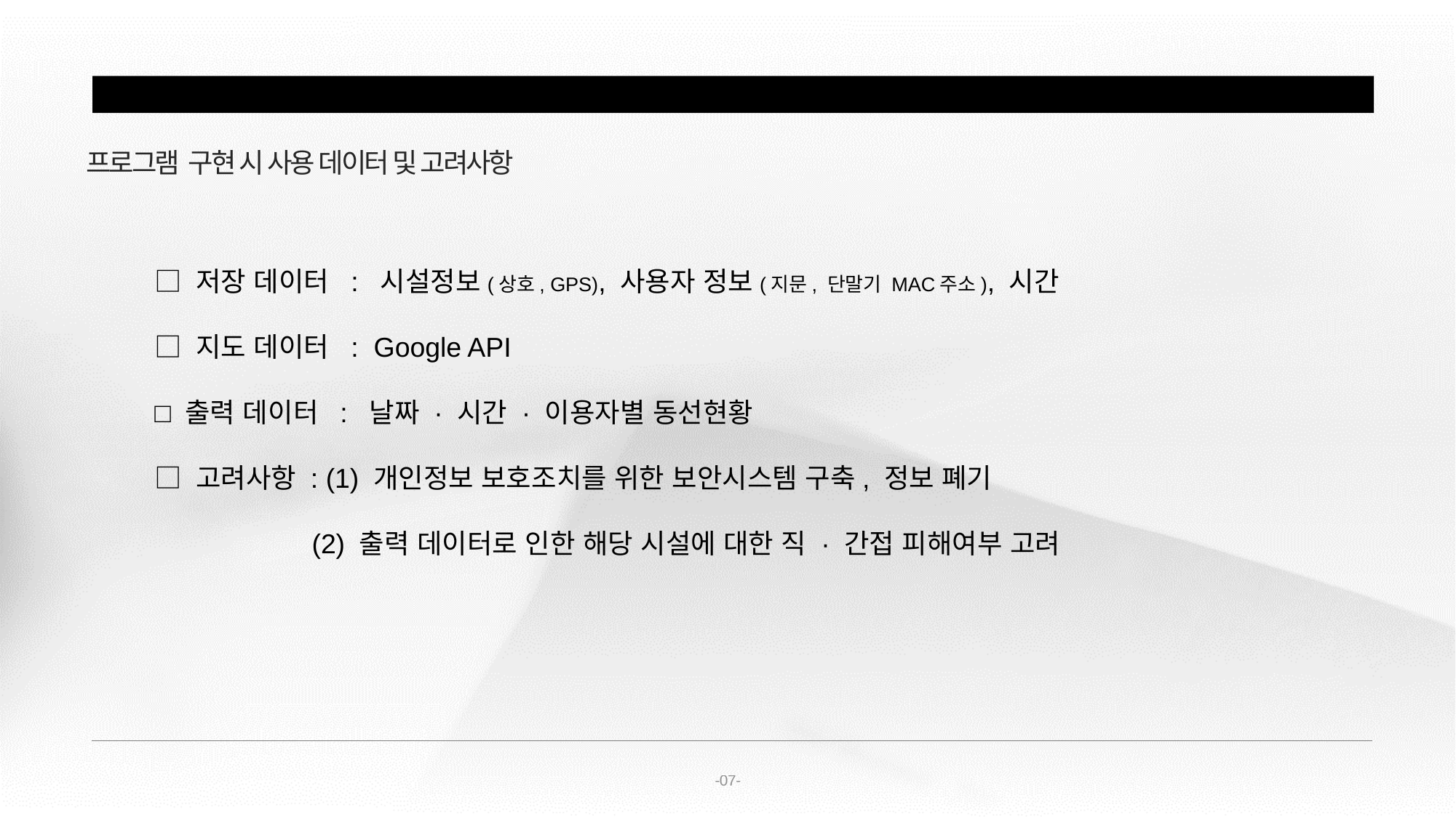

절차 및 구현
프로그램  구현 시 사용 데이터 및 고려사항
□ 저장 데이터  :  시설정보(상호, GPS), 사용자 정보(지문, 단말기 MAC주소), 시간

□ 지도 데이터  :  Google API
□ 출력 데이터  :  날짜 · 시간 · 이용자별 동선현황

□ 고려사항 : (1) 개인정보 보호조치를 위한 보안시스템 구축, 정보 폐기

	       (2) 출력 데이터로 인한 해당 시설에 대한 직 · 간접 피해여부 고려

-07-